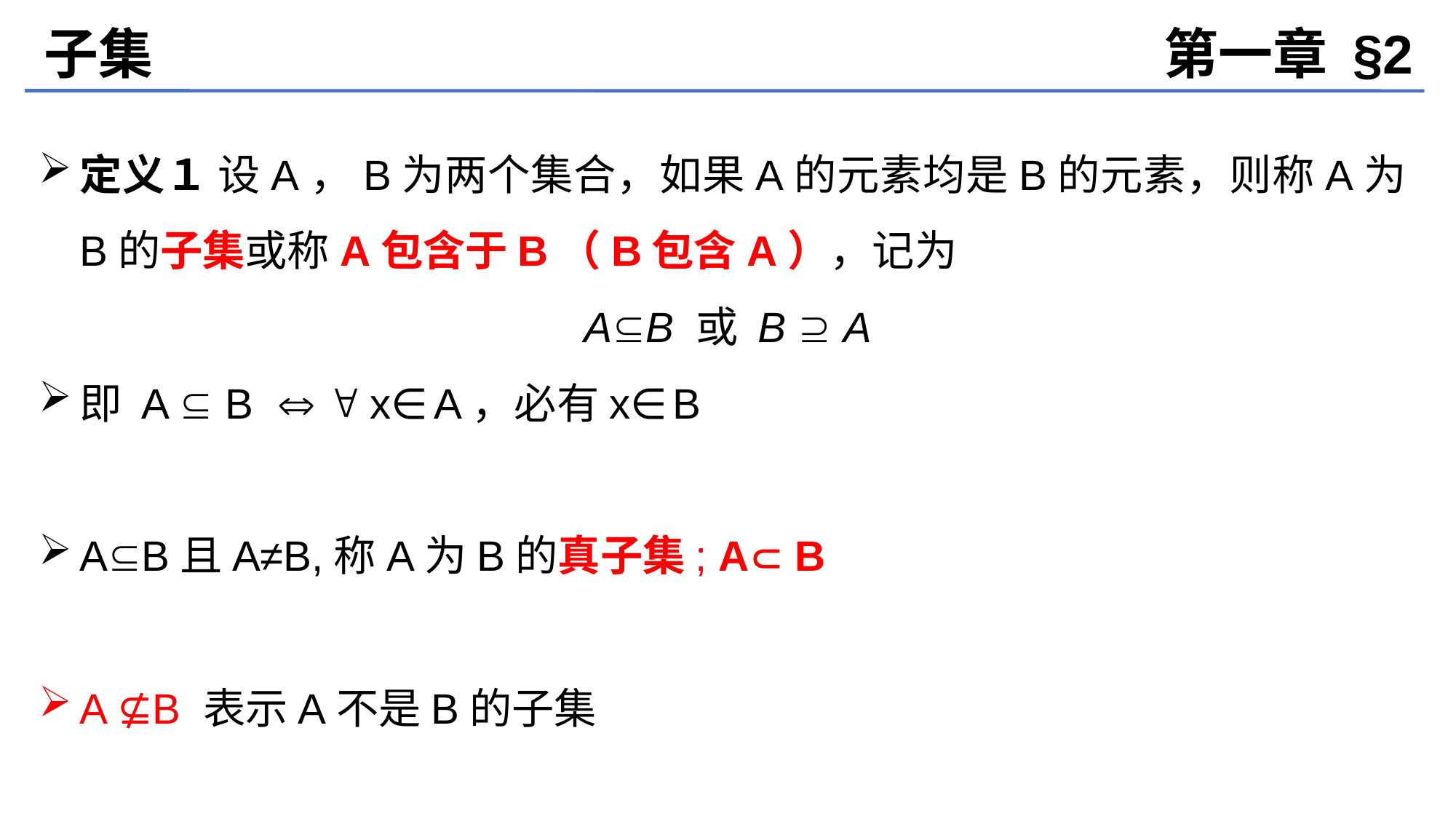

子集
第一章 §2
定义１ 设A，B为两个集合，如果A的元素均是B的元素，则称A为B的子集或称A包含于B（B包含A），记为
A⊆B 或 B ⊇ A
即 A ⊆ B  ⇔ ∀ x∈A，必有x∈B

A⊆B且A≠B,称A为B的真子集; A⊂ B

A ⊈B 表示A不是B的子集